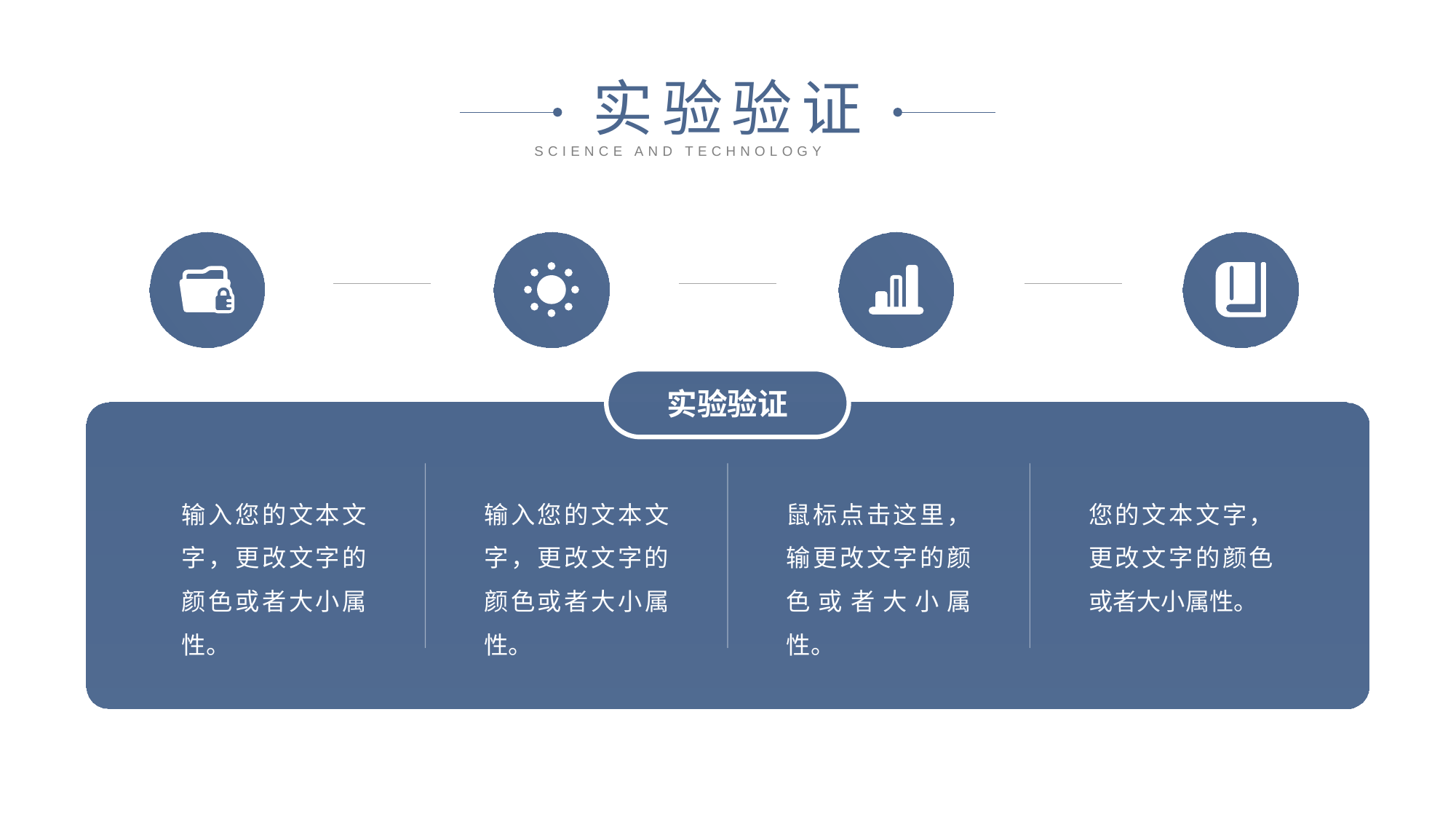

实验验证
SCIENCE AND TECHNOLOGY

实验验证

输入您的文本文字，更改文字的颜色或者大小属性。
输入您的文本文字，更改文字的颜色或者大小属性。
鼠标点击这里，输更改文字的颜色或者大小属性。
您的文本文字，更改文字的颜色或者大小属性。